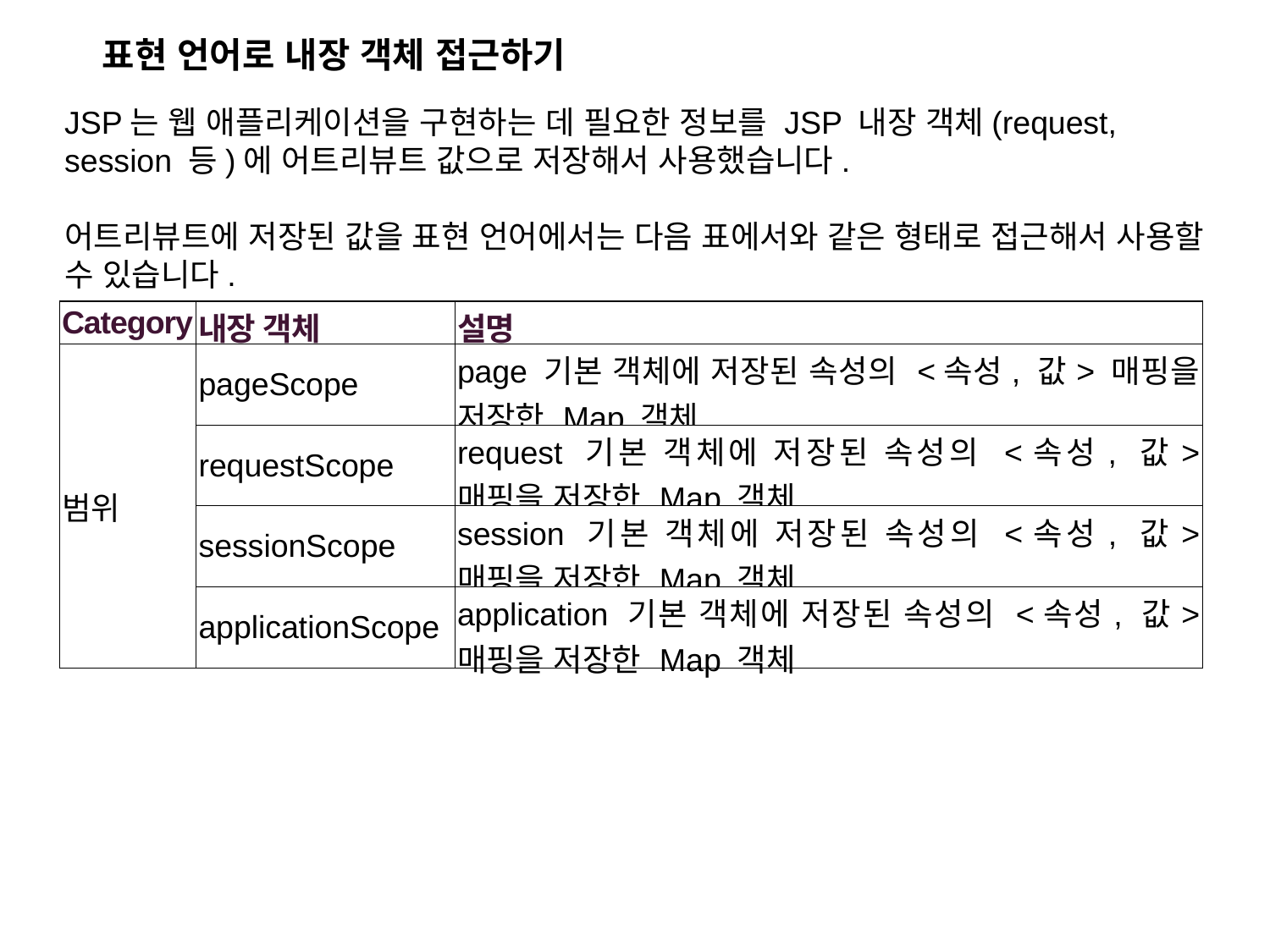

표현 언어로 내장 객체 접근하기
JSP는 웹 애플리케이션을 구현하는 데 필요한 정보를 JSP 내장 객체(request, session 등)에 어트리뷰트 값으로 저장해서 사용했습니다.

어트리뷰트에 저장된 값을 표현 언어에서는 다음 표에서와 같은 형태로 접근해서 사용할 수 있습니다.
| Category | 내장 객체 | 설명 |
| --- | --- | --- |
| 범위 | pageScope | page 기본 객체에 저장된 속성의 <속성, 값> 매핑을 저장한 Map 객체 |
|  | requestScope | request 기본 객체에 저장된 속성의 <속성, 값> 매핑을 저장한 Map 객체 |
|  | sessionScope | session 기본 객체에 저장된 속성의 <속성, 값> 매핑을 저장한 Map 객체 |
|  | applicationScope | application 기본 객체에 저장된 속성의 <속성, 값> 매핑을 저장한 Map 객체 |